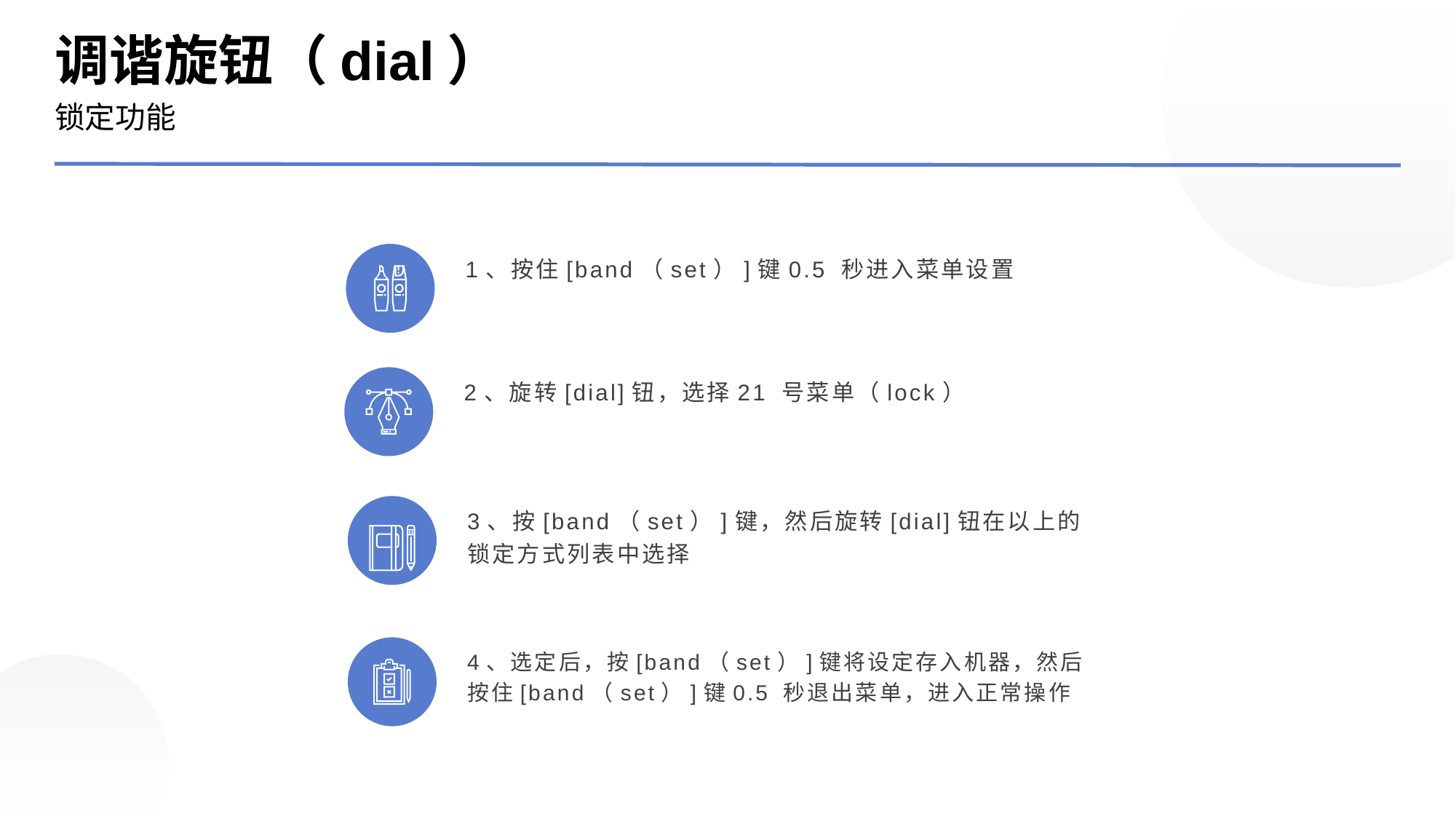

调谐旋钮（dial）
锁定功能

1、按住[band（set）]键0.5 秒进入菜单设置

2、旋转[dial]钮，选择21 号菜单（lock）

3、按[band（set）]键，然后旋转[dial]钮在以上的锁定方式列表中选择

4、选定后，按[band（set）]键将设定存入机器，然后按住[band（set）]键0.5 秒退出菜单，进入正常操作